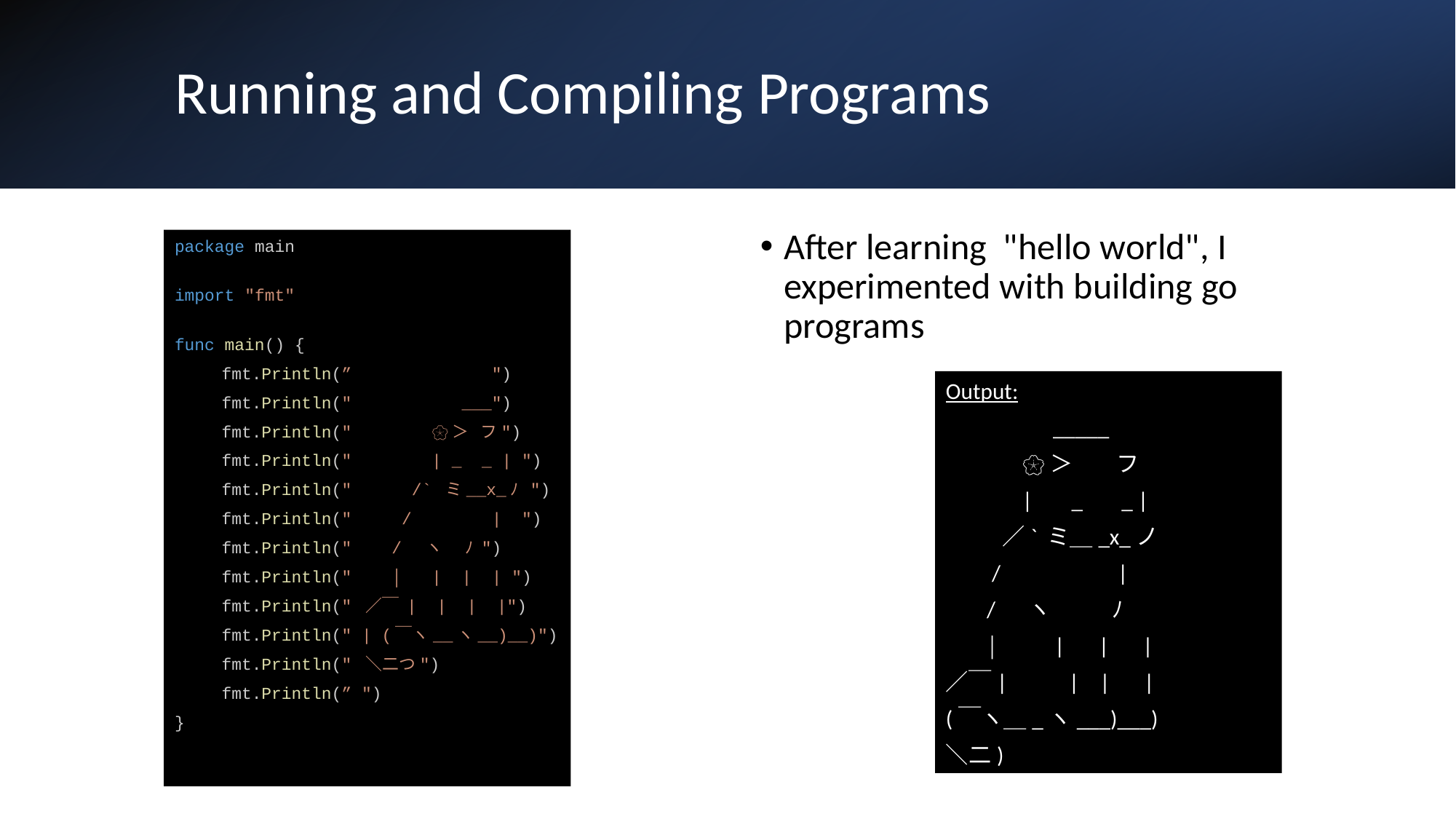

# Running and Compiling Programs
After learning  "hello world", I experimented with building go programs
package main
import "fmt"
func main() {
fmt.Println(”              ")
fmt.Println("           ___")
fmt.Println("        🌸＞   フ")
fmt.Println("        | _  _ | ")
fmt.Println("      /` ミ__x_ﾉ  ")
fmt.Println("     /        |  ")
fmt.Println("    /  ヽ      ﾉ ")
fmt.Println("    │   |  |  | ")
fmt.Println(" ／￣ |  |  |  |")
fmt.Println(" | (￣ヽ__ヽ__)__)")
fmt.Println(" ＼二つ")
fmt.Println(” ")
}

Output:
                     _____
               🌸＞　    フ
               | 　_　 _ |
          ／` ミ＿_x_ノ
         /　　　  　 |
        /　 ヽ　　   ﾉ
        │　　|　|　|
／￣|　　 |    |　|
(￣ヽ＿_ヽ___)___)
＼二)